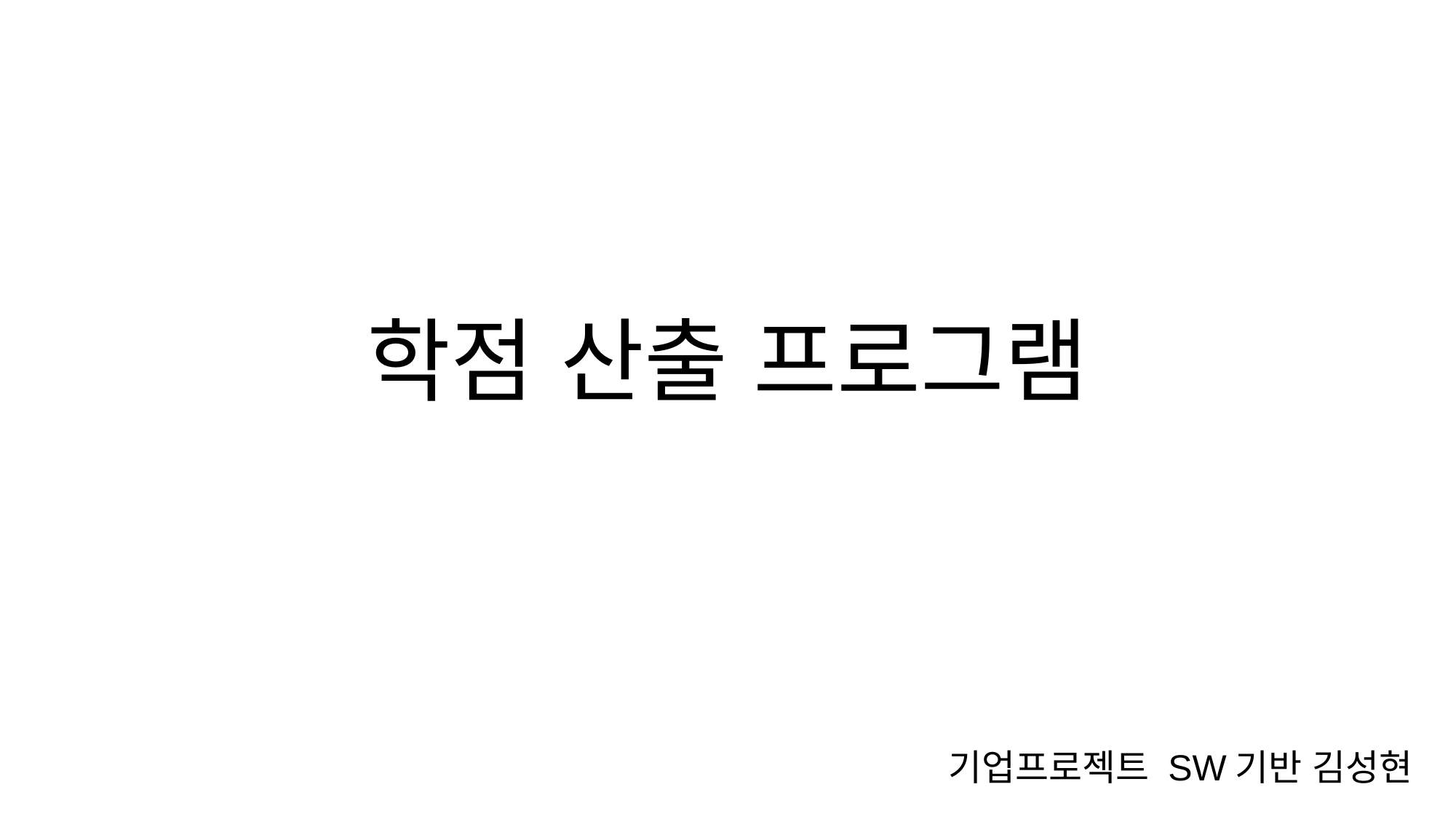

# 학점 산출 프로그램
기업프로젝트 SW기반 김성현